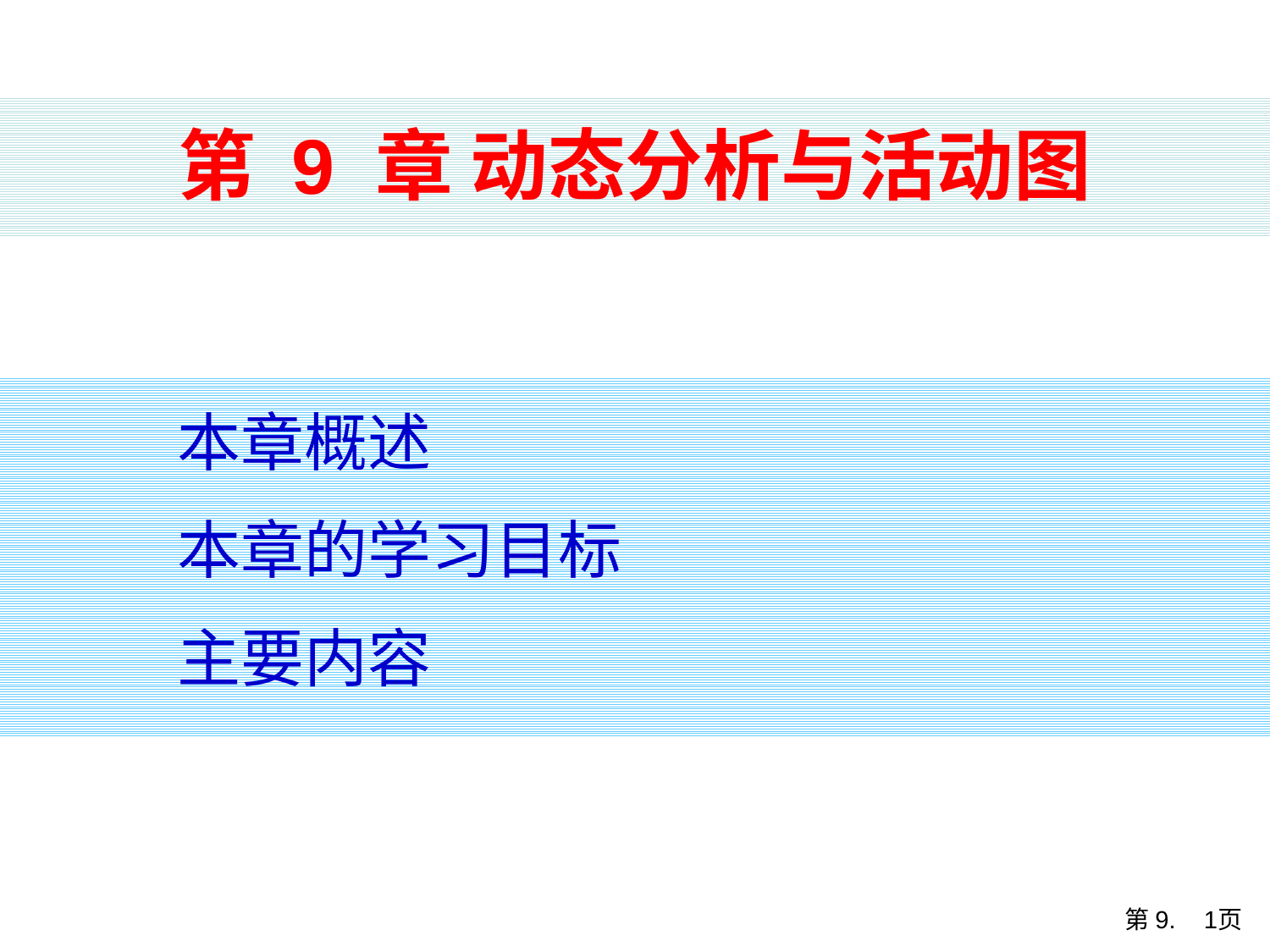

# 第 9 章 动态分析与活动图

本章概述
本章的学习目标
主要内容
第9.    1页